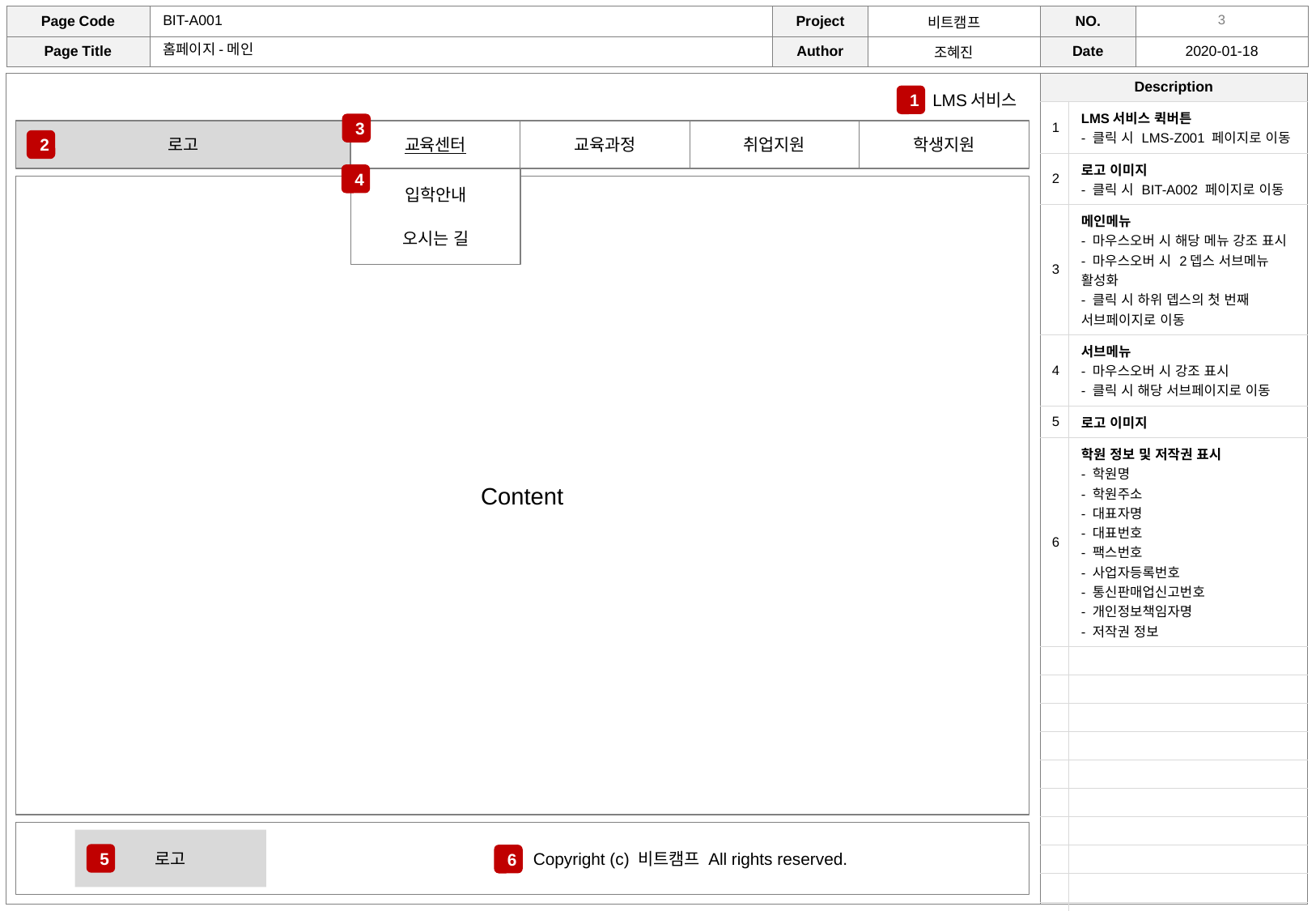

BIT-A001
홈페이지-메인
LMS서비스
1
| 1 | LMS서비스 퀵버튼 - 클릭 시 LMS-Z001 페이지로 이동 |
| --- | --- |
| 2 | 로고 이미지 - 클릭 시 BIT-A002 페이지로 이동 |
| 3 | 메인메뉴 - 마우스오버 시 해당 메뉴 강조 표시 - 마우스오버 시 2뎁스 서브메뉴 활성화 - 클릭 시 하위 뎁스의 첫 번째 서브페이지로 이동 |
| 4 | 서브메뉴 - 마우스오버 시 강조 표시 - 클릭 시 해당 서브페이지로 이동 |
| 5 | 로고 이미지 |
| 6 | 학원 정보 및 저작권 표시 - 학원명 - 학원주소 - 대표자명 - 대표번호 - 팩스번호 - 사업자등록번호 - 통신판매업신고번호 - 개인정보책임자명 - 저작권 정보 |
|  |  |
|  |  |
|  |  |
|  |  |
|  |  |
|  |  |
|  |  |
|  |  |
|  |  |
|  |  |
|  |  |
|  |  |
3
로고
2
교육센터
교육과정
취업지원
학생지원
4
입학안내

오시는 길
Content

로고
Copyright (c) 비트캠프 All rights reserved.
5
6